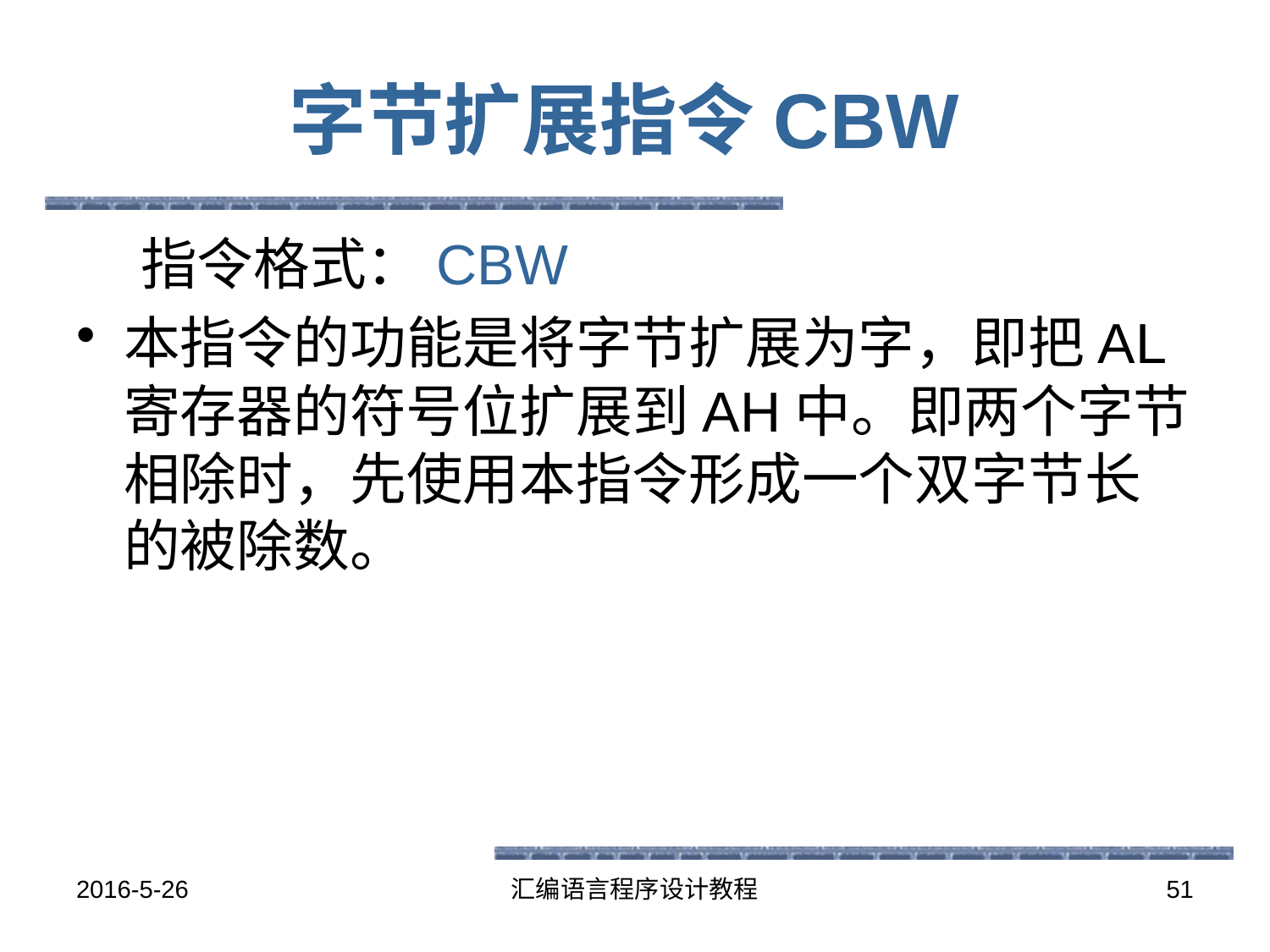

# 字节扩展指令CBW
    指令格式：CBW
本指令的功能是将字节扩展为字，即把AL寄存器的符号位扩展到AH中。即两个字节相除时，先使用本指令形成一个双字节长的被除数。
2016-5-26
汇编语言程序设计教程
51